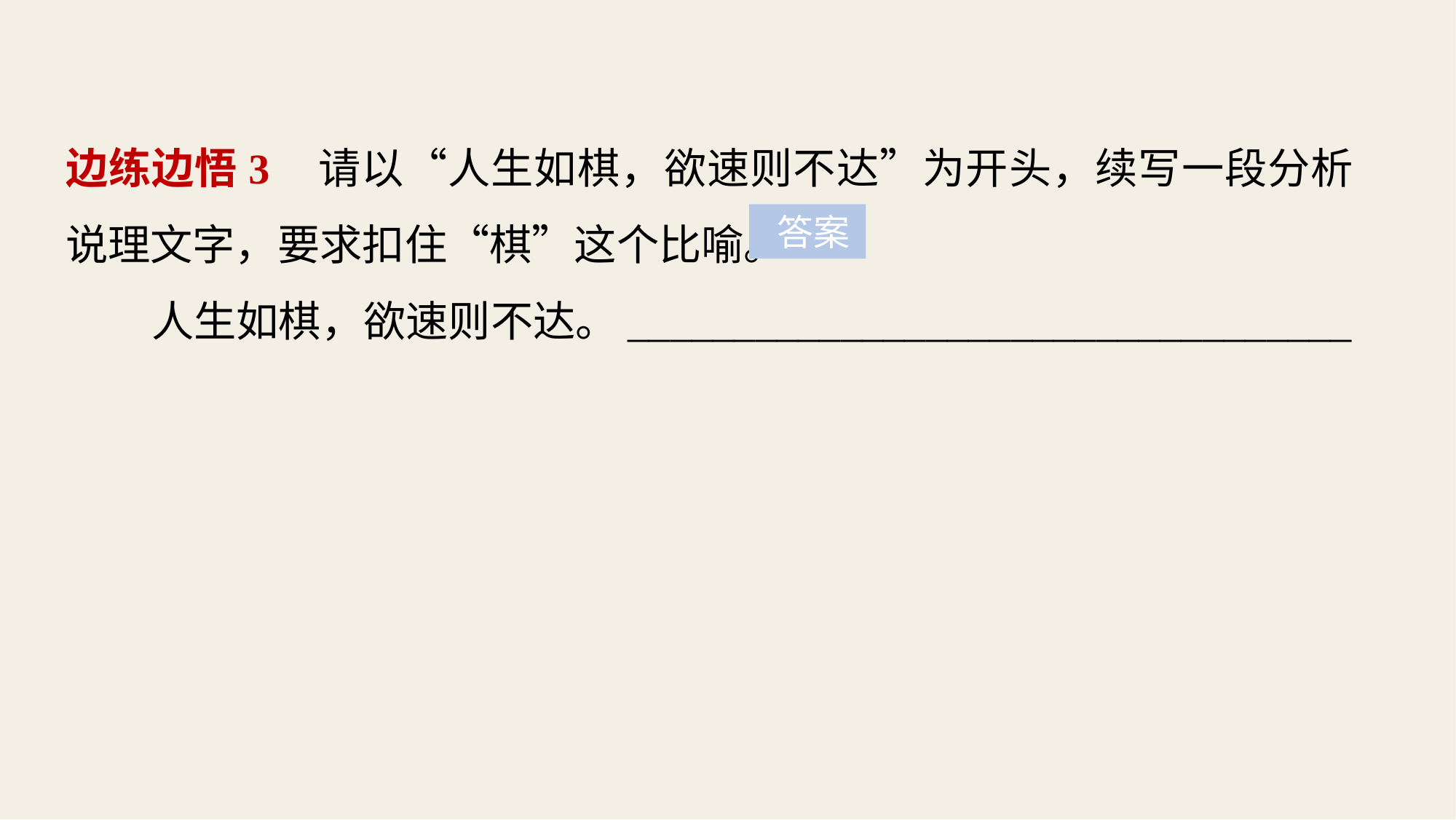

边练边悟3   请以“人生如棋，欲速则不达”为开头，续写一段分析说理文字，要求扣住“棋”这个比喻。
人生如棋，欲速则不达。__________________________________
 答案